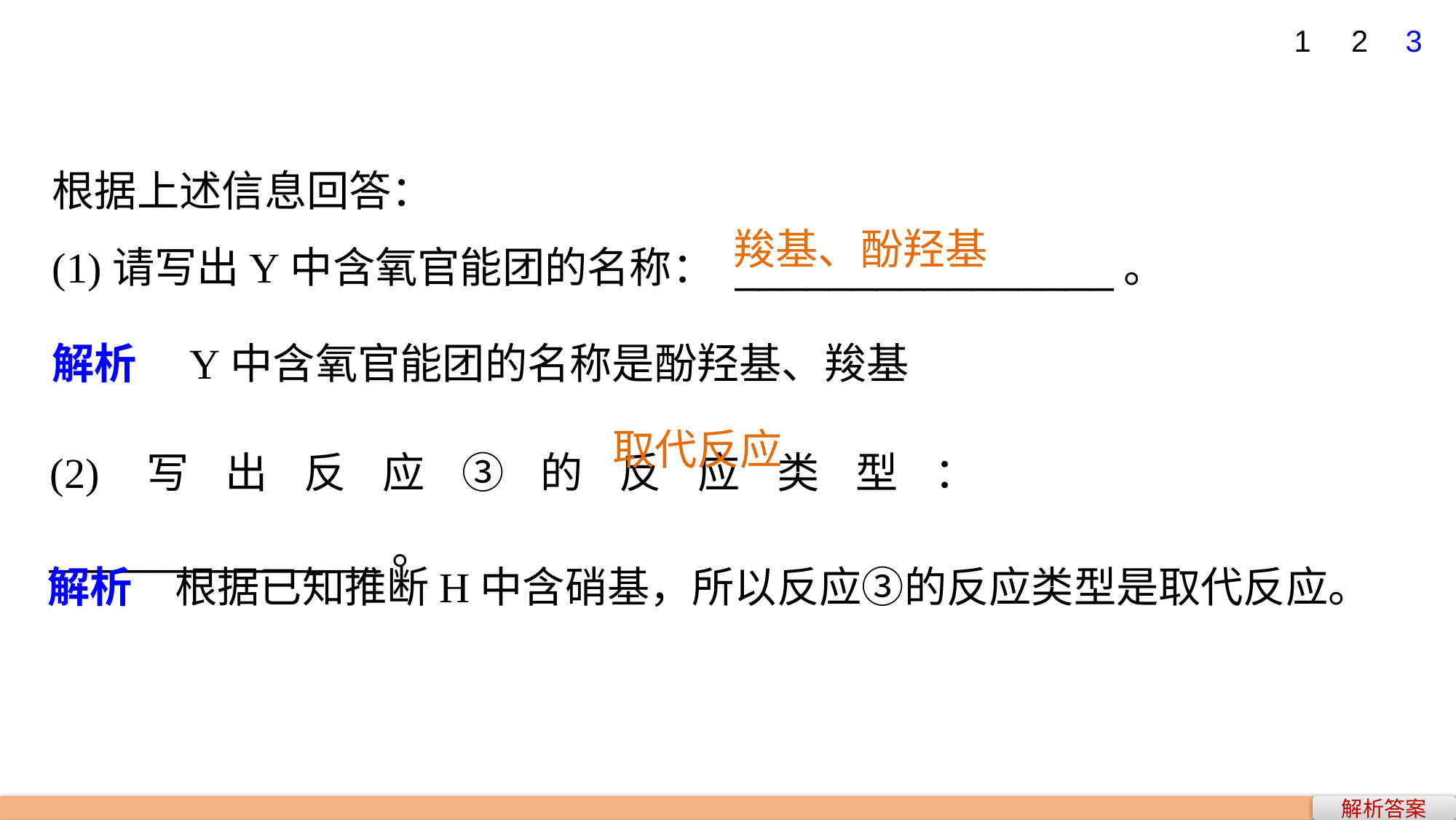

1
2
3
根据上述信息回答：
(1)请写出Y中含氧官能团的名称： ________________。
羧基、酚羟基
解析　Y中含氧官能团的名称是酚羟基、羧基
(2)写出反应③的反应类型： ______________。
取代反应
解析　根据已知推断H中含硝基，所以反应③的反应类型是取代反应。

解析答案